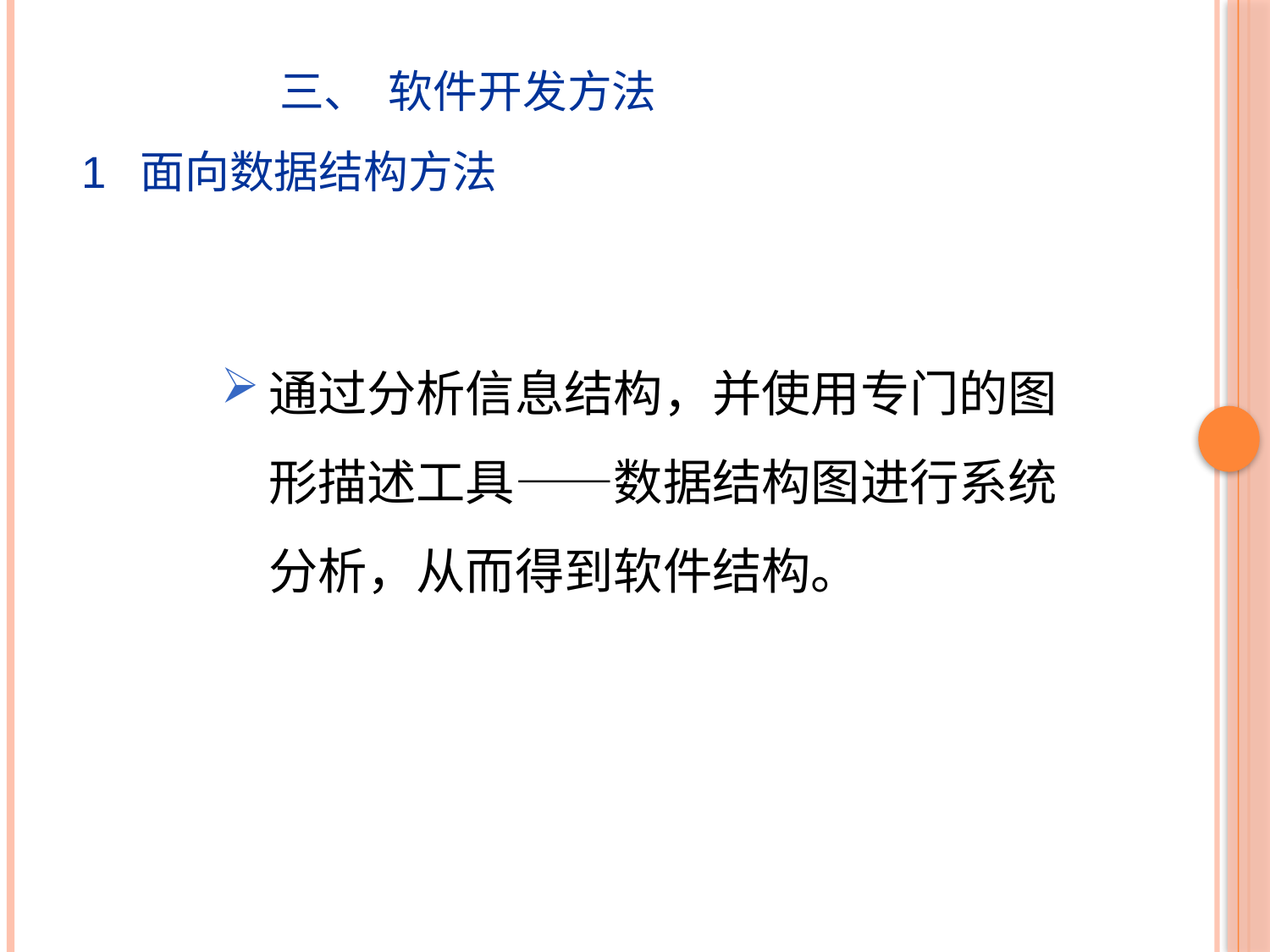

三、  软件开发方法
1  面向数据结构方法

通过分析信息结构，并使用专门的图形描述工具——数据结构图进行系统分析，从而得到软件结构。